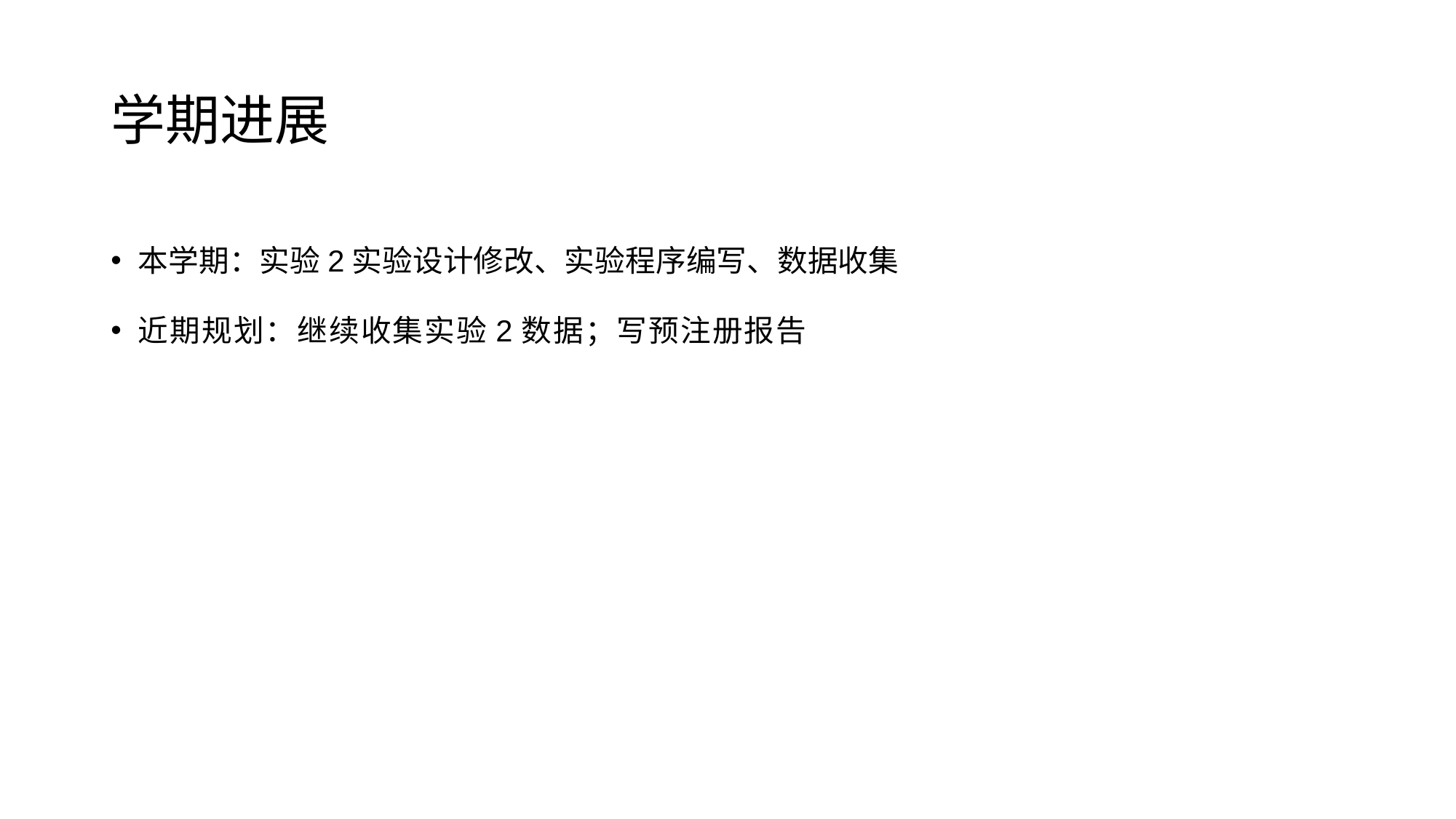

# 学期进展
本学期：实验2实验设计修改、实验程序编写、数据收集
近期规划：继续收集实验2数据；写预注册报告